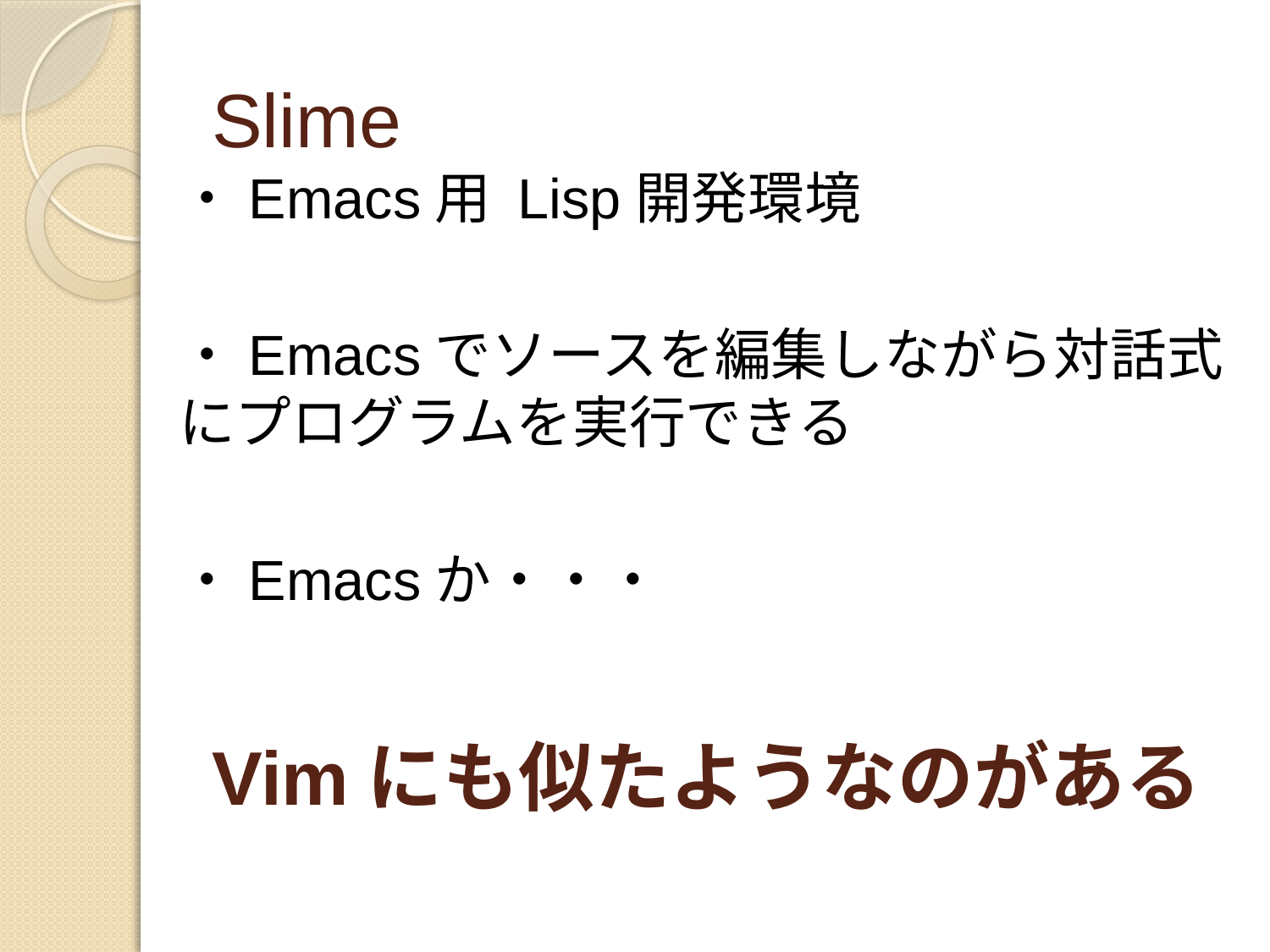

# Slime
・Emacs用 Lisp開発環境

・Emacsでソースを編集しながら対話式にプログラムを実行できる

・Emacsか・・・

Vimにも似たようなのがある